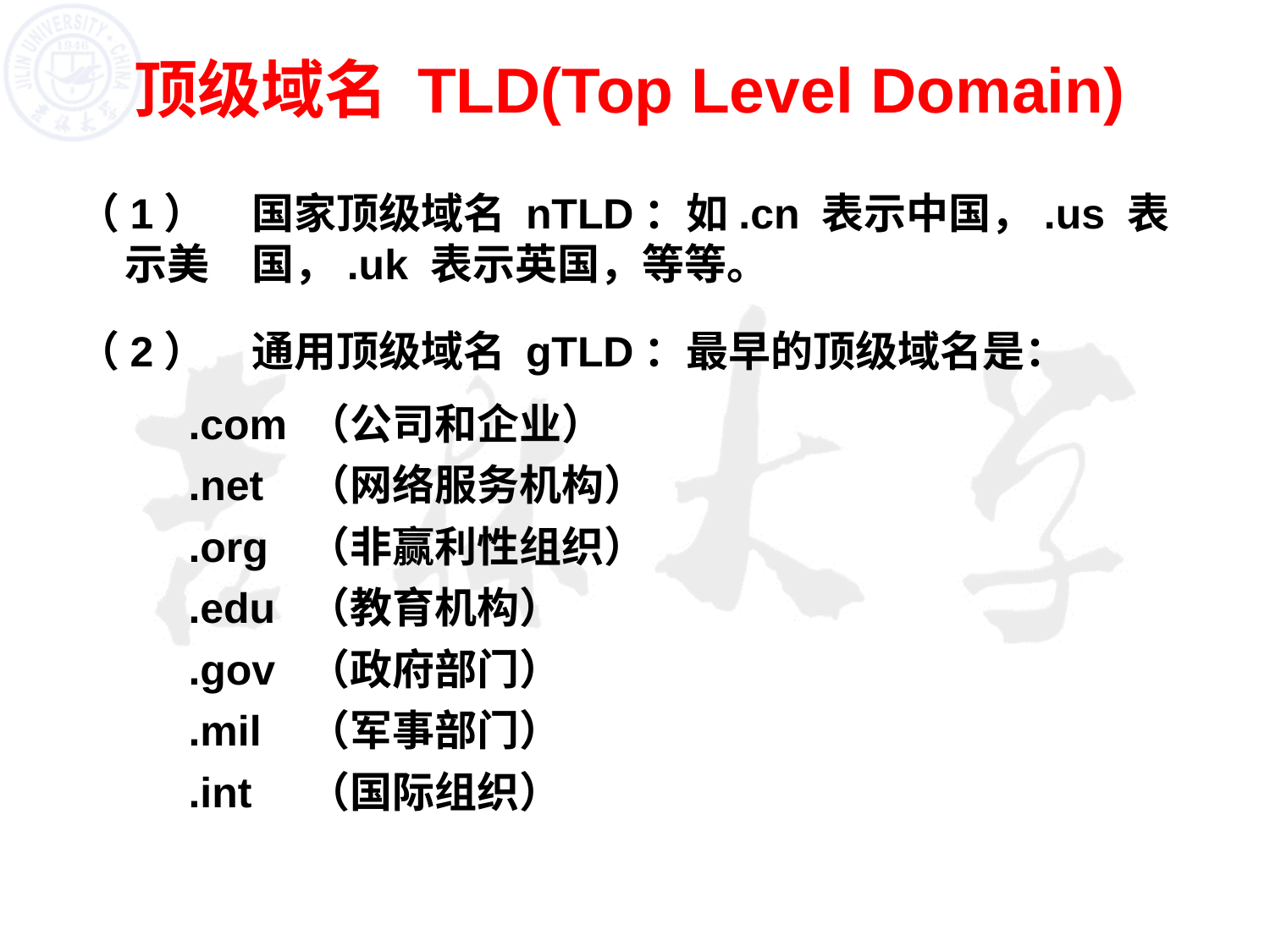

顶级域名 TLD(Top Level Domain)
（1）	国家顶级域名 nTLD：如.cn 表示中国，.us 表示美	国，.uk 表示英国，等等。
（2）	通用顶级域名 gTLD：最早的顶级域名是：
    .com	（公司和企业）
    .net	（网络服务机构）
    .org	（非赢利性组织）
    .edu	（教育机构）
    .gov	（政府部门）
    .mil	（军事部门）
    .int	（国际组织）